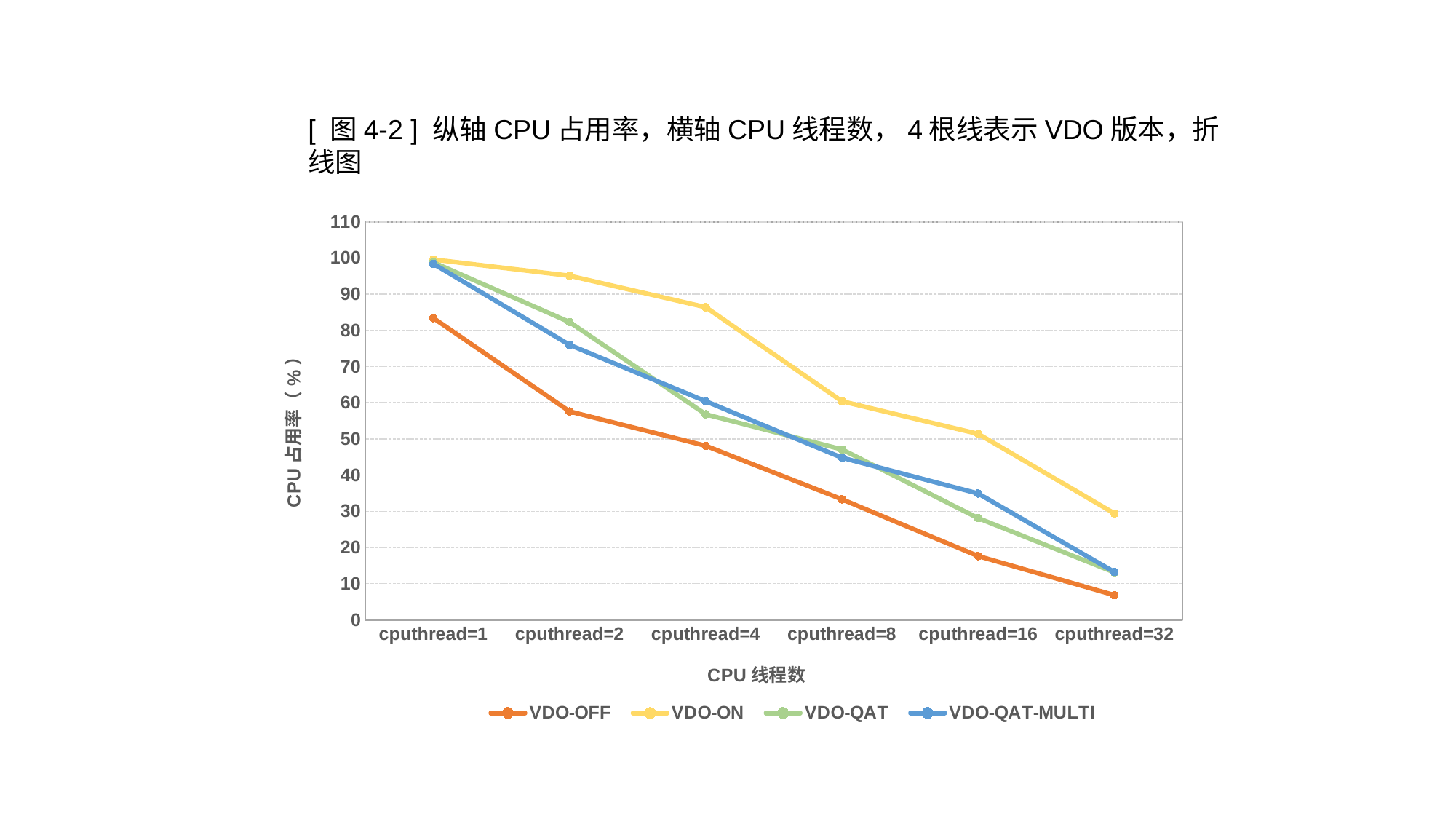

[ 图4-2 ] 纵轴CPU占用率，横轴CPU线程数，4根线表示VDO版本，折线图

### Chart

| Category | VDO-OFF | VDO-ON | VDO-QAT | VDO-QAT-MULTI |
|---|---|---|---|---|
| cputhread=1 | 83.4 | 99.6 | 98.8 | 98.4 |
| cputhread=2 | 57.6 | 95.1 | 82.3 | 76.0 |
| cputhread=4 | 48.1 | 86.4 | 56.8 | 60.4 |
| cputhread=8 | 33.3 | 60.4 | 47.1 | 44.8 |
| cputhread=16 | 17.6 | 51.4 | 28.1 | 34.9 |
| cputhread=32 | 6.8 | 29.4 | 13.1 | 13.2 |